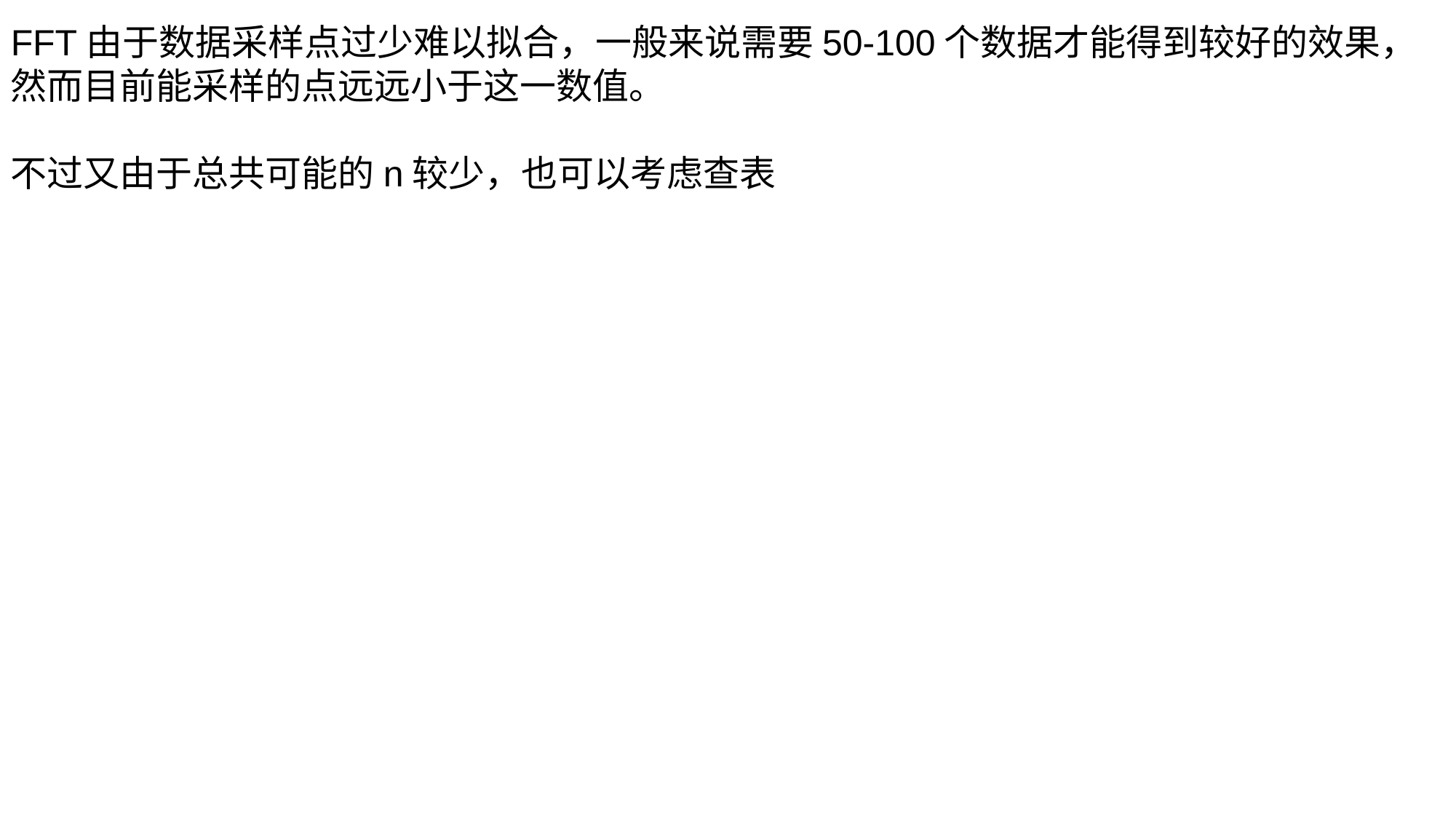

FFT由于数据采样点过少难以拟合，一般来说需要50-100个数据才能得到较好的效果，然而目前能采样的点远远小于这一数值。

不过又由于总共可能的n较少，也可以考虑查表